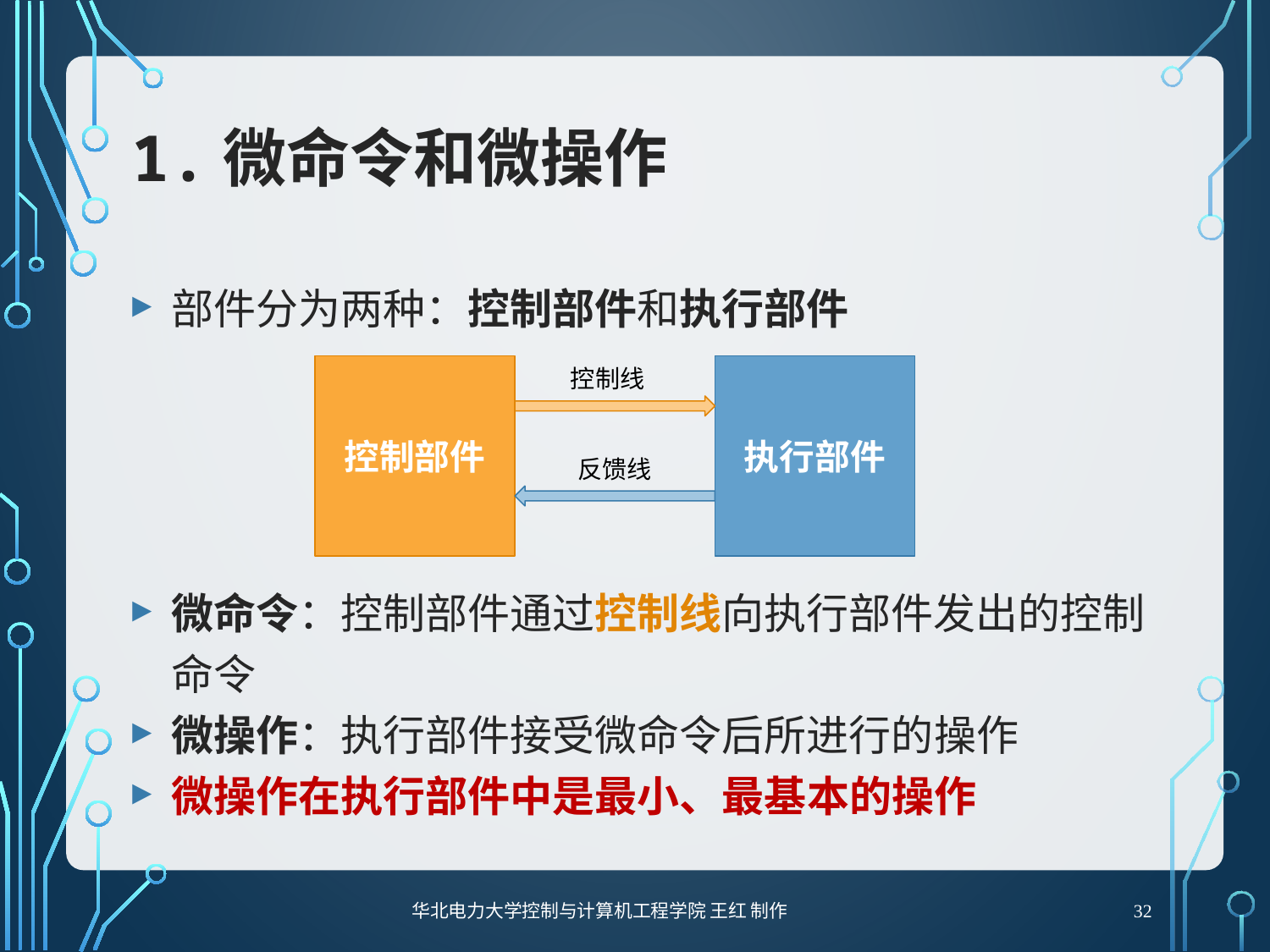

# 1.微命令和微操作
部件分为两种：控制部件和执行部件

微命令：控制部件通过控制线向执行部件发出的控制命令
微操作：执行部件接受微命令后所进行的操作
微操作在执行部件中是最小、最基本的操作
控制部件
执行部件
控制线

反馈线

32
华北电力大学控制与计算机工程学院 王红 制作